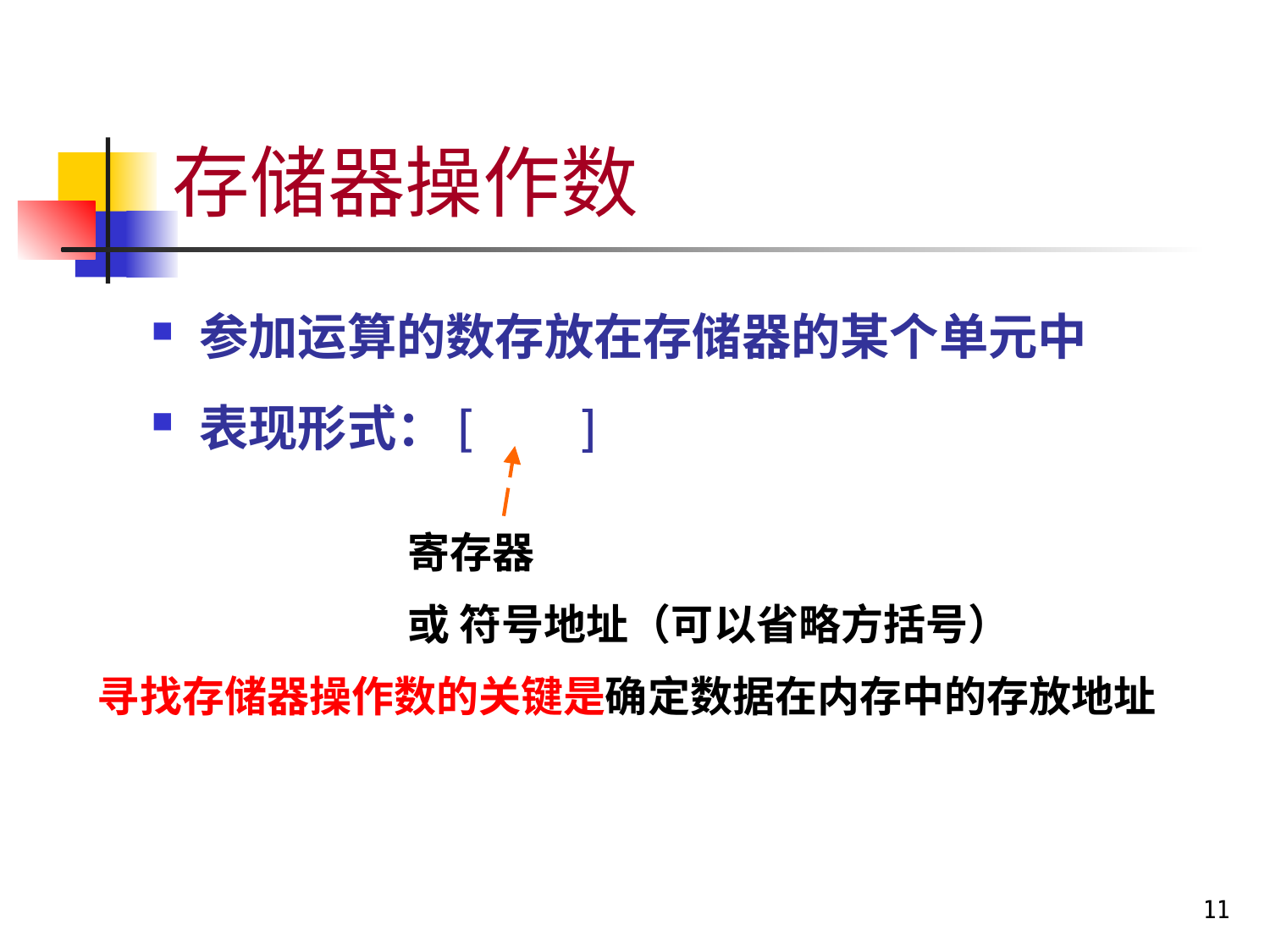

# 存储器操作数
参加运算的数存放在存储器的某个单元中
表现形式：[       ]

寄存器
或 符号地址（可以省略方括号）
寻找存储器操作数的关键是确定数据在内存中的存放地址
11